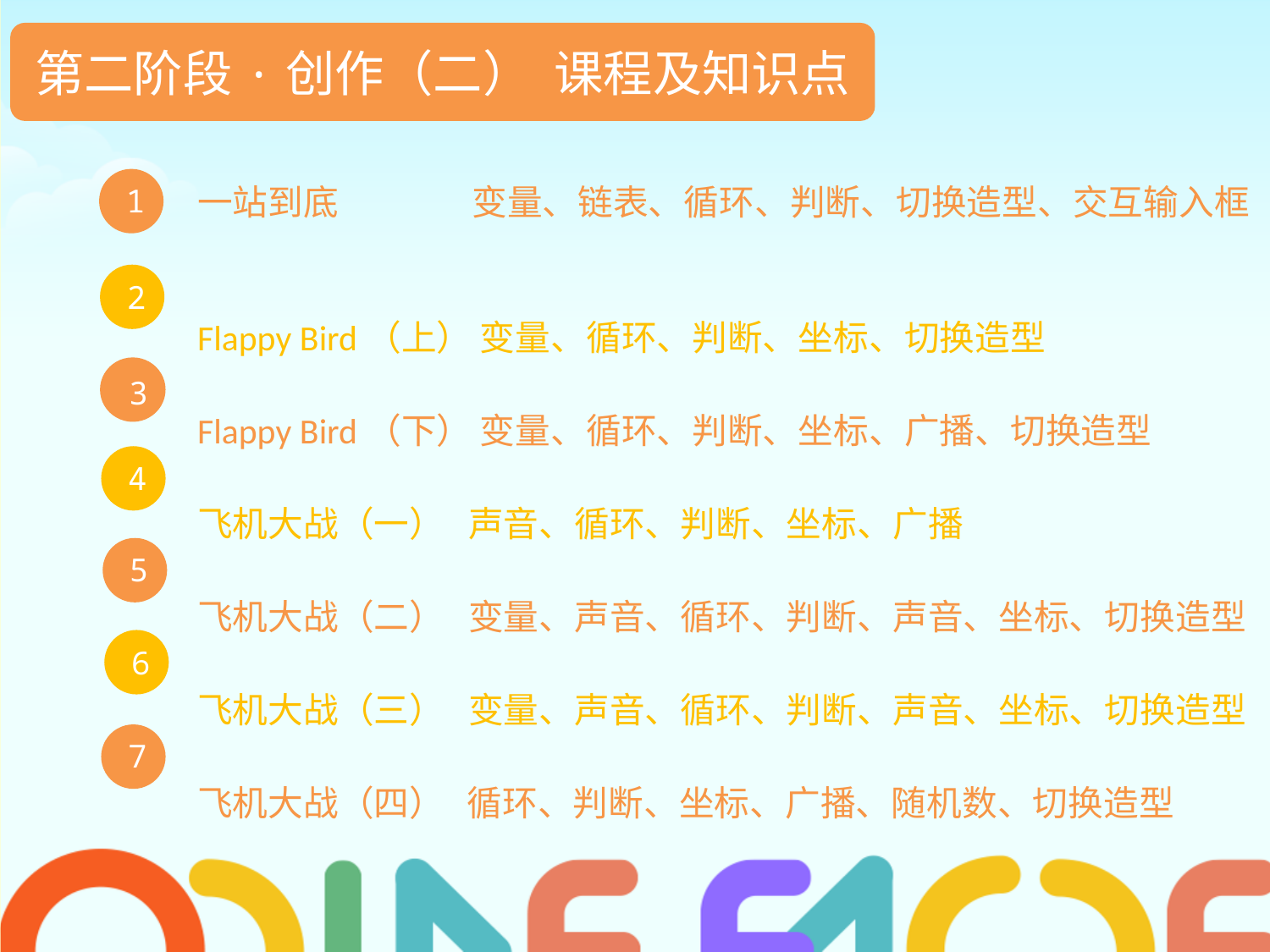

第二阶段·创作（二）  课程及知识点

 1
一站到底                 变量、链表、循环、判断、切换造型、交互输入框

Flappy Bird（上） 变量、循环、判断、坐标、切换造型

Flappy Bird（下） 变量、循环、判断、坐标、广播、切换造型

飞机大战（一）   声音、循环、判断、坐标、广播

飞机大战（二）   变量、声音、循环、判断、声音、坐标、切换造型

飞机大战（三）   变量、声音、循环、判断、声音、坐标、切换造型

飞机大战（四）	  循环、判断、坐标、广播、随机数、切换造型

 2

 3

 4

 5

 6

 7